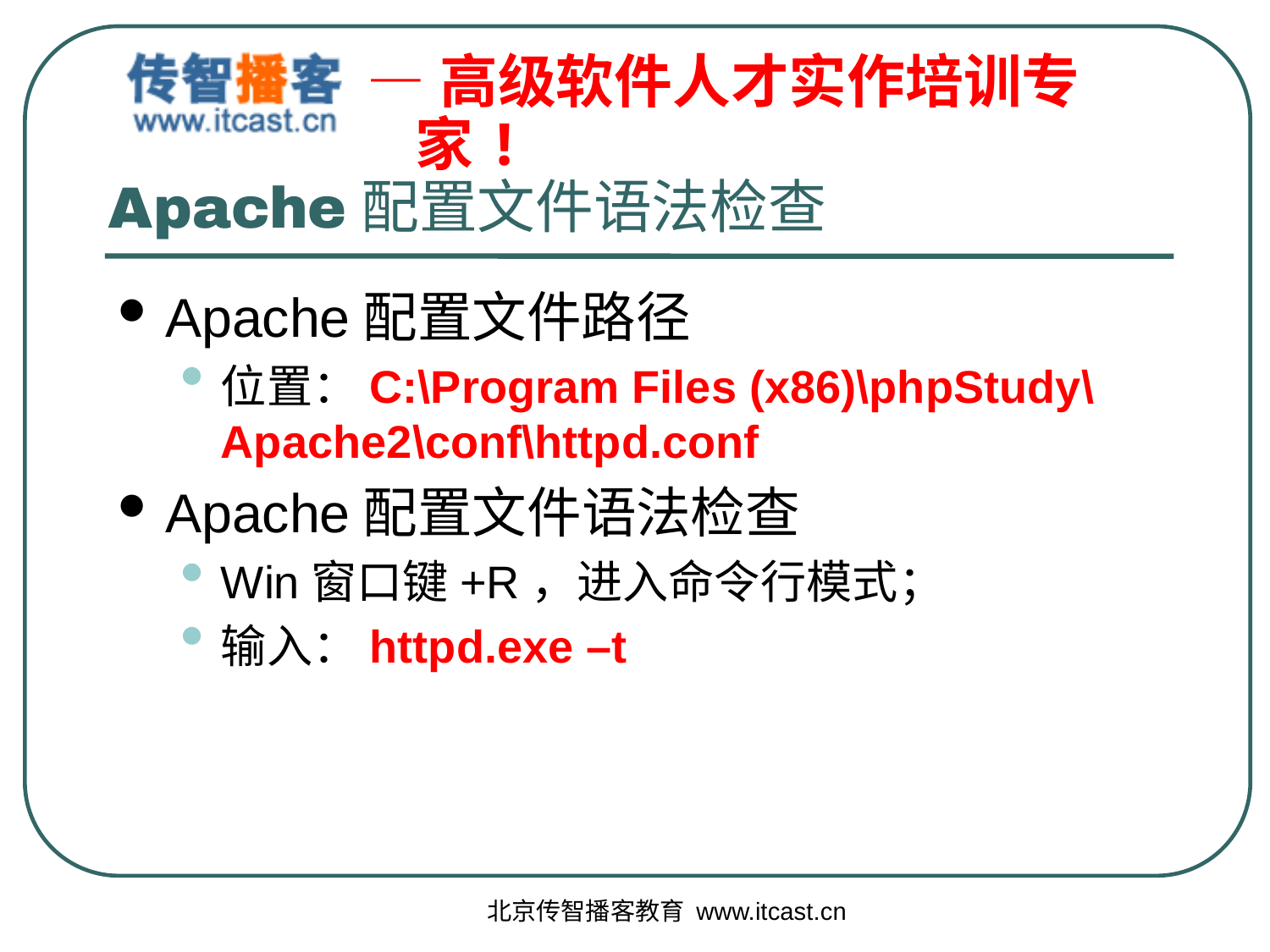

# Apache配置文件语法检查
Apache配置文件路径
位置：C:\Program Files (x86)\phpStudy\Apache2\conf\httpd.conf
Apache配置文件语法检查
Win窗口键+R，进入命令行模式；
输入：httpd.exe –t